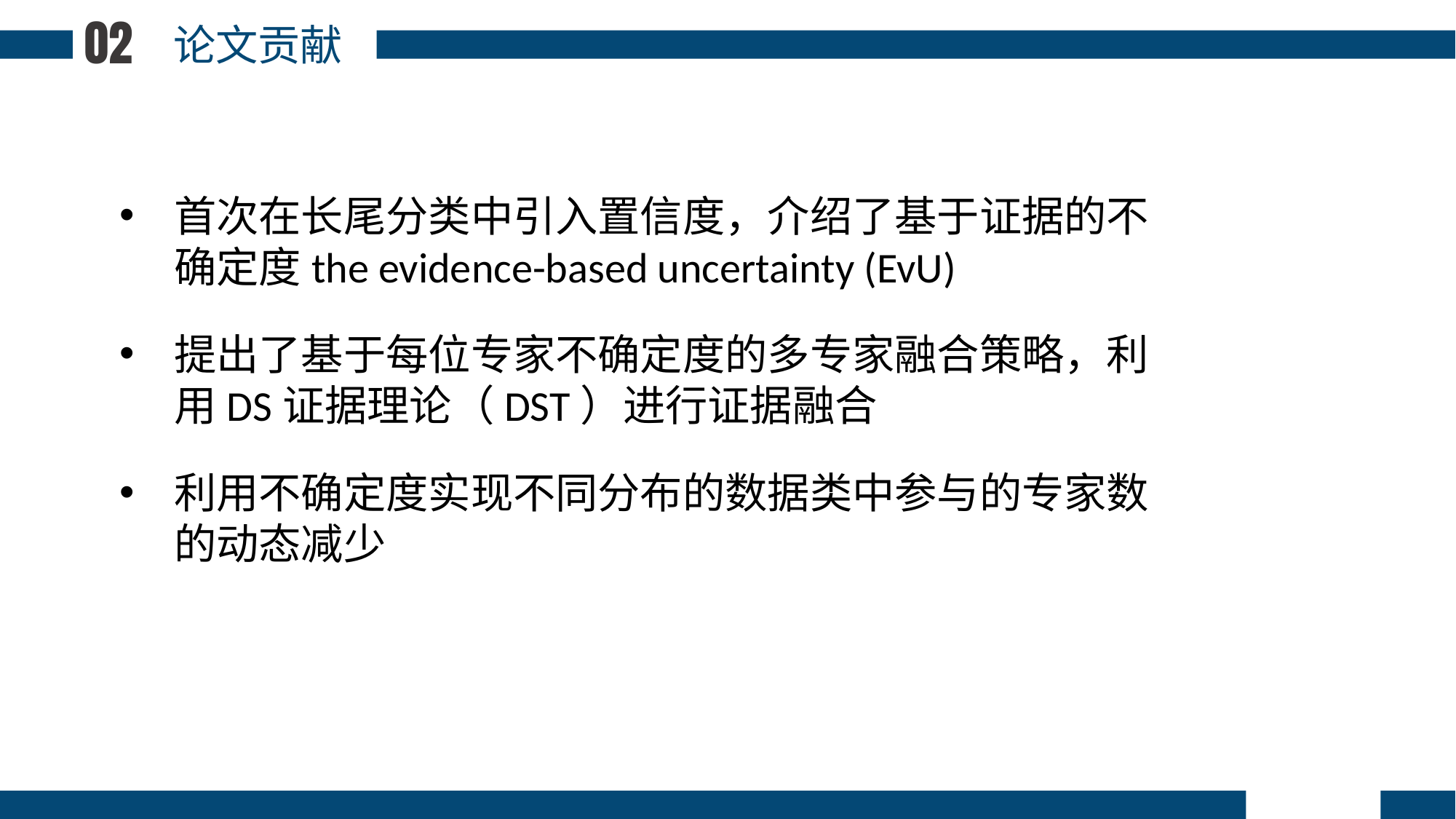

02
论文贡献

首次在长尾分类中引入置信度，介绍了基于证据的不确定度the evidence-based uncertainty (EvU)
提出了基于每位专家不确定度的多专家融合策略，利用DS证据理论（DST）进行证据融合
利用不确定度实现不同分布的数据类中参与的专家数的动态减少